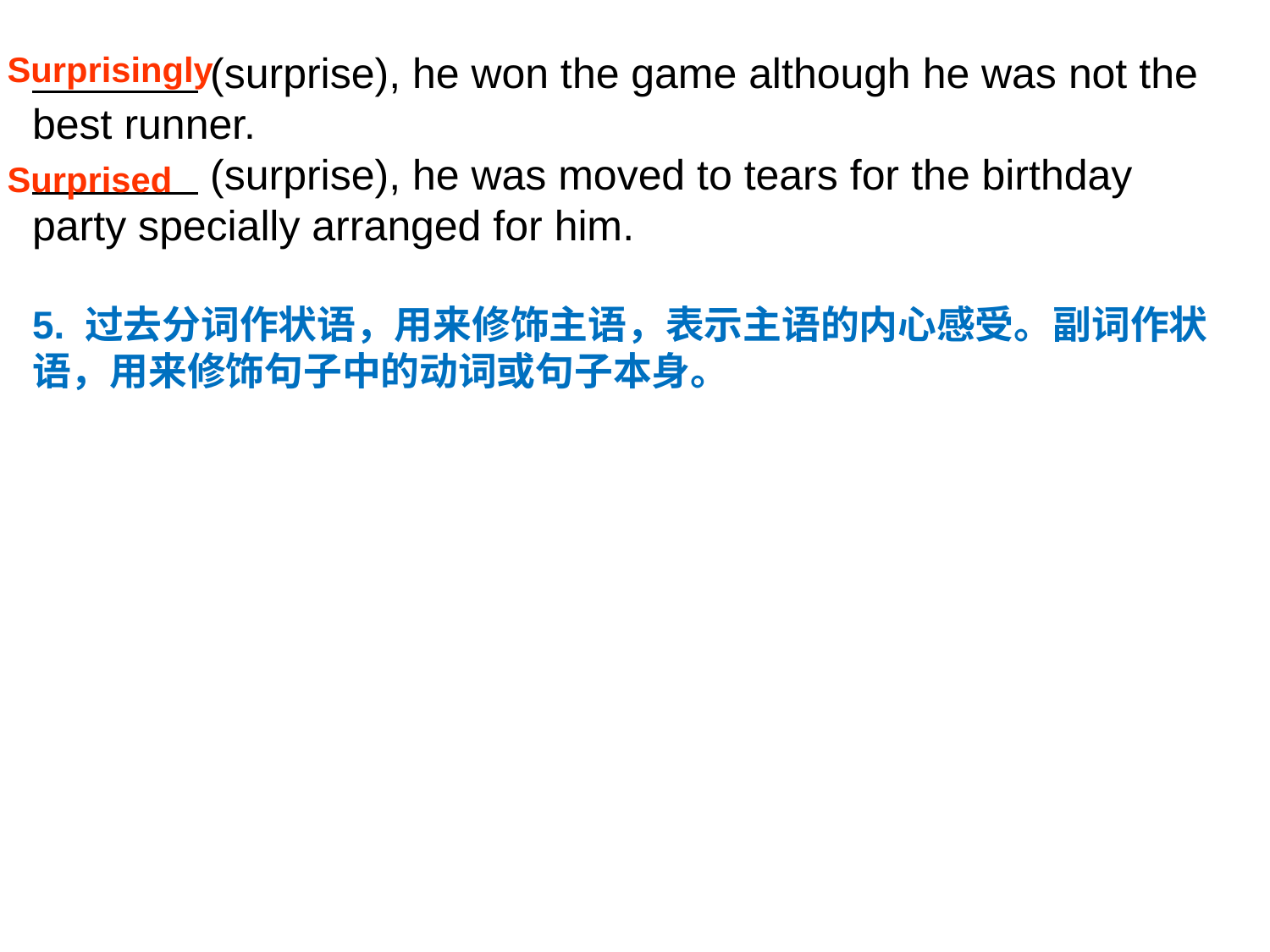

(surprise), he won the game although he was not the best runner.
               (surprise), he was moved to tears for the birthday party specially arranged for him.

5. 过去分词作状语，用来修饰主语，表示主语的内心感受。副词作状语，用来修饰句子中的动词或句子本身。
Surprisingly
Surprised